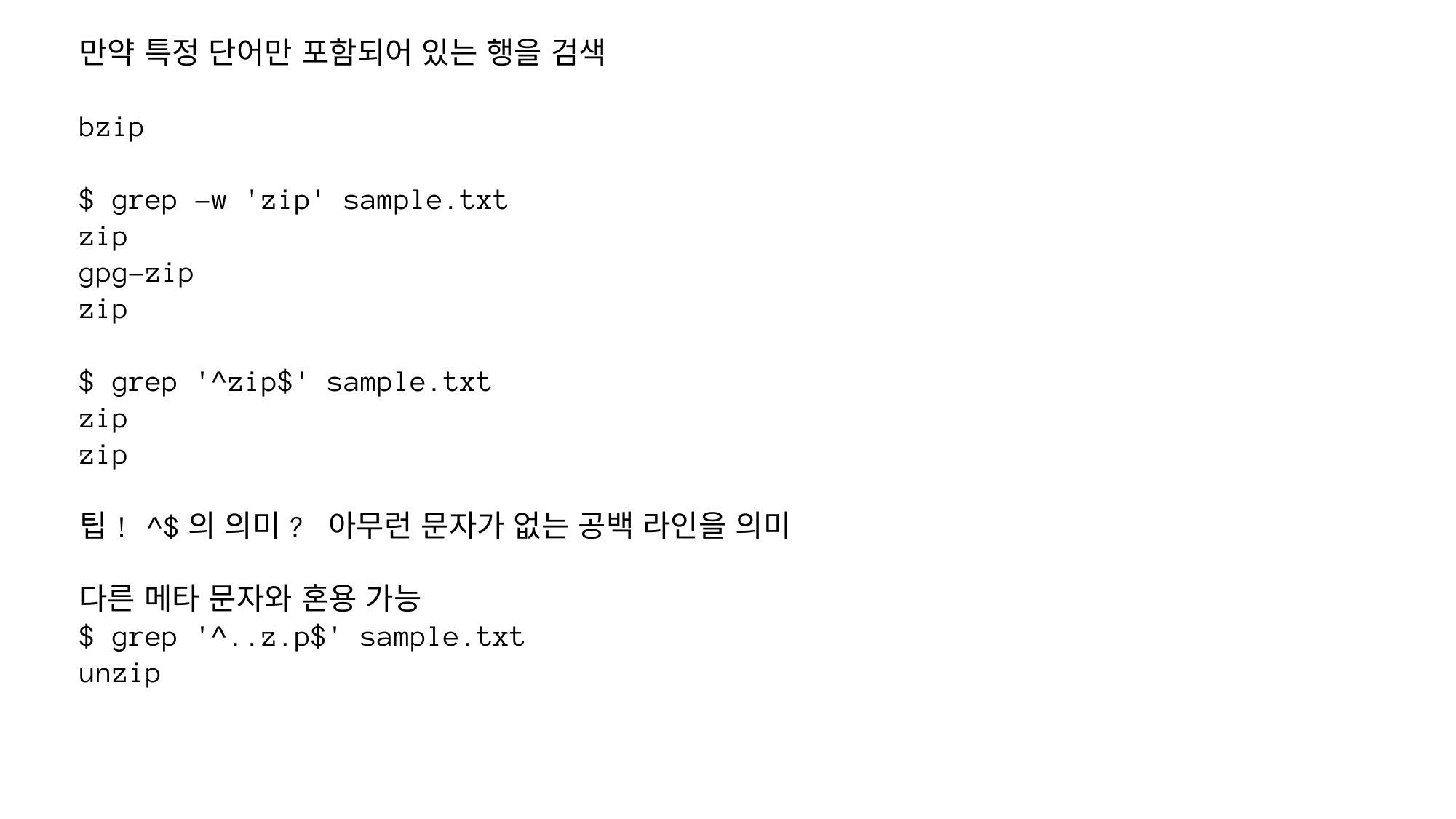

만약 특정 단어만 포함되어 있는 행을 검색

bzip

$ grep -w 'zip' sample.txt
zip
gpg-zip
zip

$ grep '^zip$' sample.txt
zip
zip

팁! ^$의 의미? 아무런 문자가 없는 공백 라인을 의미

다른 메타 문자와 혼용 가능
$ grep '^..z.p$' sample.txt
unzip